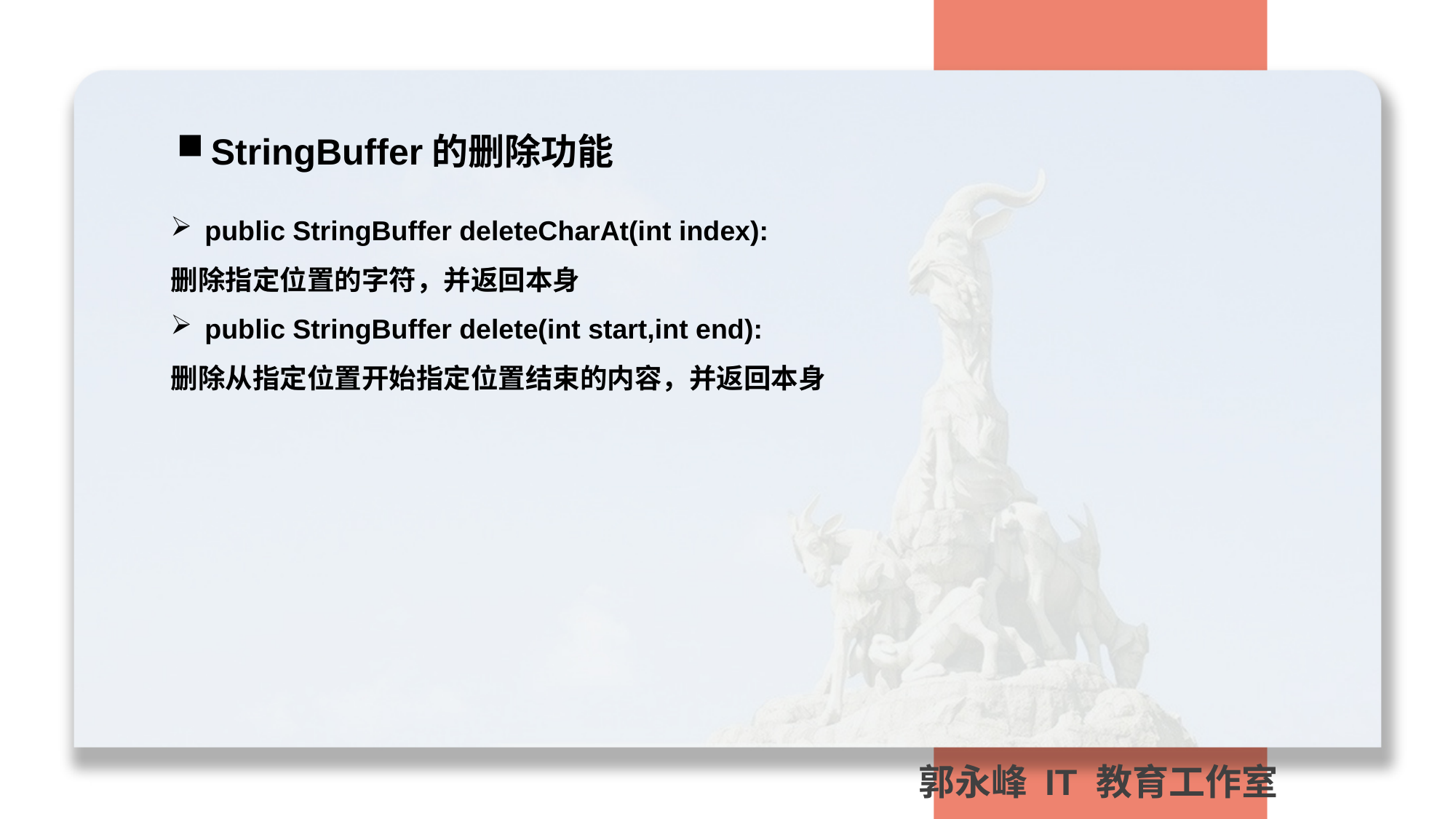

StringBuffer的删除功能
public StringBuffer deleteCharAt(int index):
删除指定位置的字符，并返回本身
public StringBuffer delete(int start,int end):
删除从指定位置开始指定位置结束的内容，并返回本身